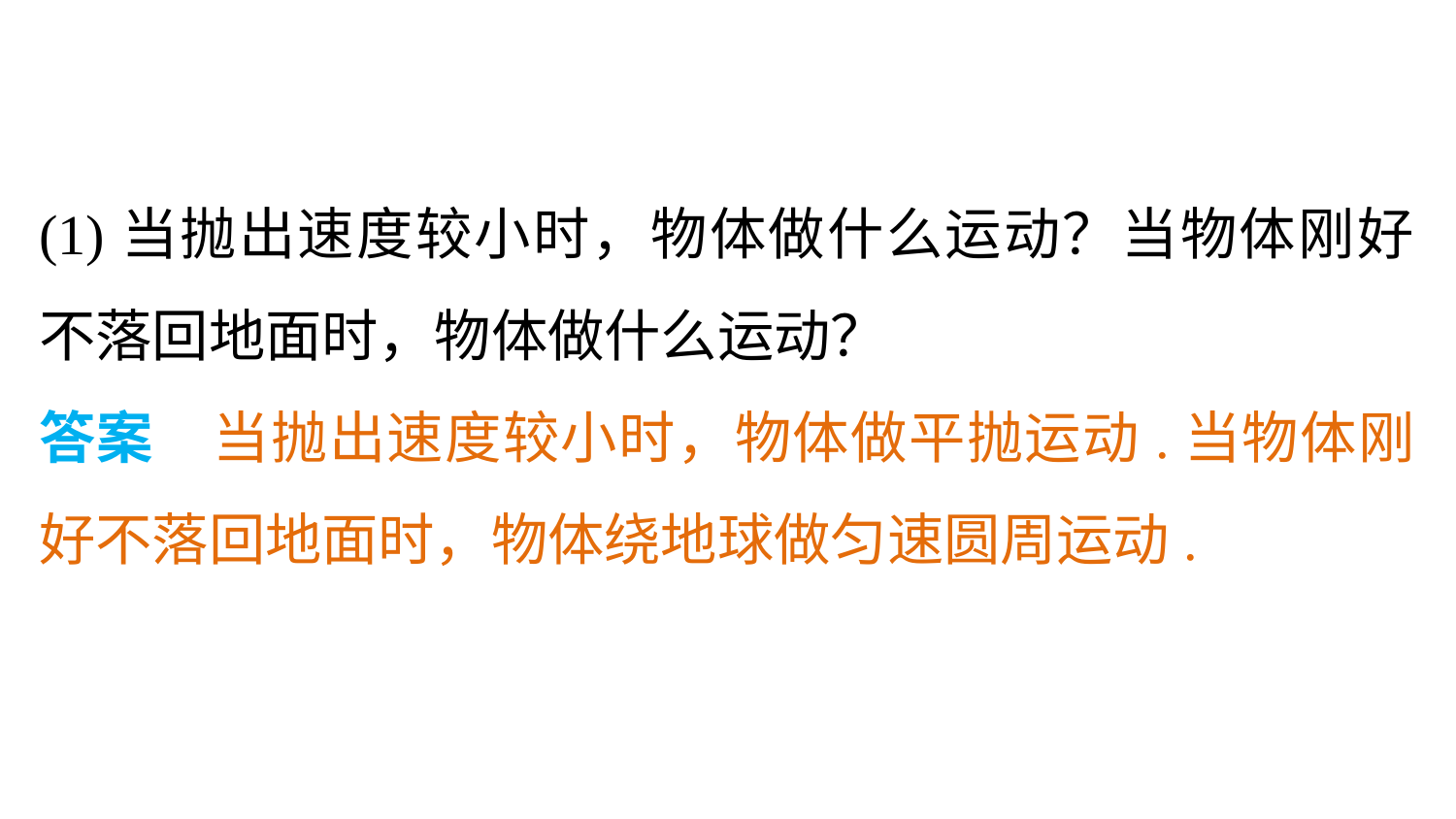

(1)当抛出速度较小时，物体做什么运动？当物体刚好不落回地面时，物体做什么运动？
答案　当抛出速度较小时，物体做平抛运动.当物体刚好不落回地面时，物体绕地球做匀速圆周运动.